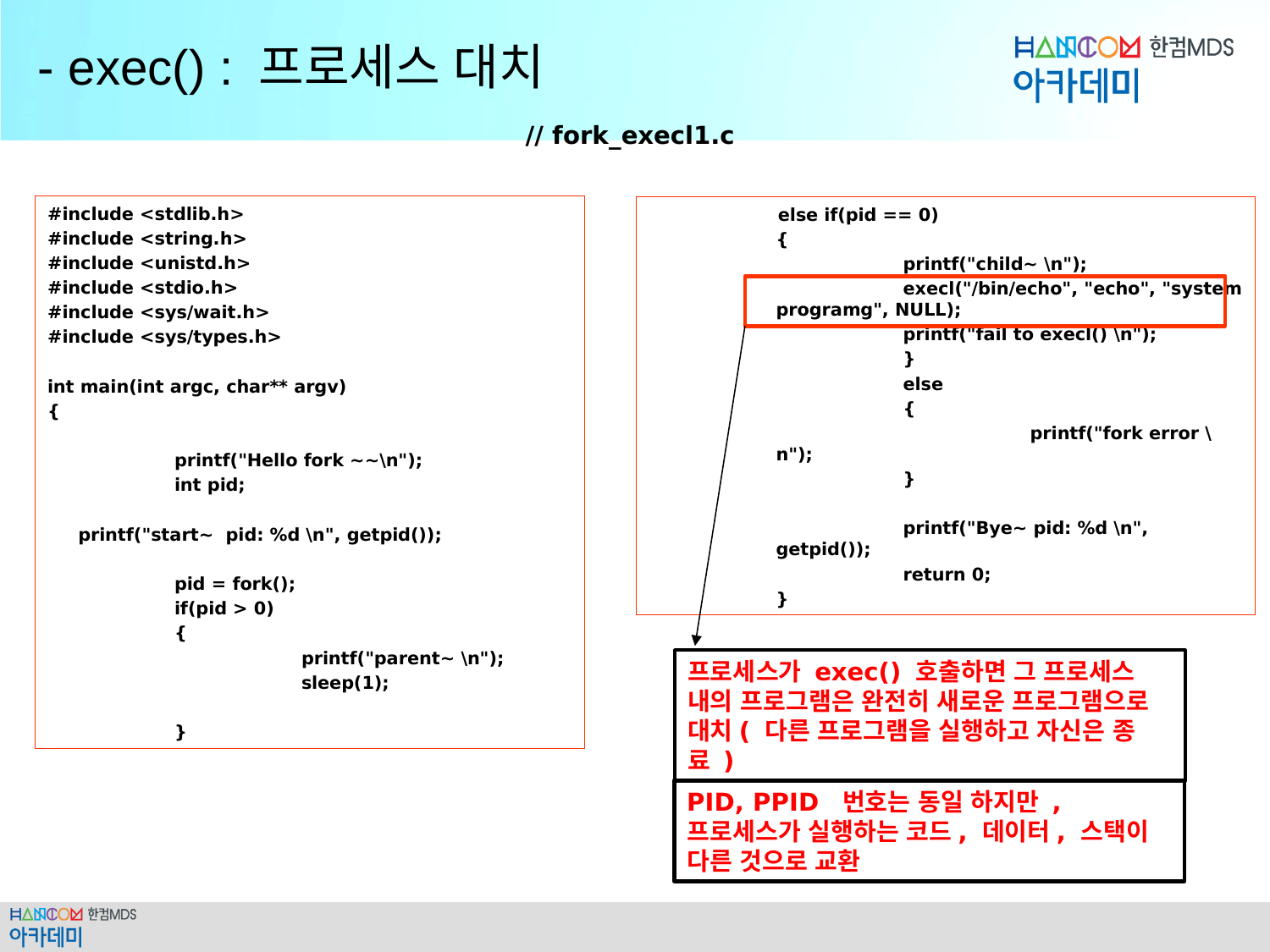

# - exec() : 프로세스 대치
// fork_execl1.c
#include <stdlib.h>
#include <string.h>
#include <unistd.h>
#include <stdio.h>
#include <sys/wait.h>
#include <sys/types.h>

int main(int argc, char** argv)
{

	printf("Hello fork ~~\n");
	int pid;

     printf("start~  pid: %d \n", getpid());

	pid = fork();
	if(pid > 0)
	{
		printf("parent~ \n");
		sleep(1);

	}
                     else if(pid == 0)
	{
     	printf("child~ \n");
     	execl("/bin/echo", "echo", "system programg", NULL);
     	printf("fail to execl() \n");
	}
	else
	{
		printf("fork error \n");
	}

	printf("Bye~ pid: %d \n", getpid());
	return 0;
}

프로세스가 exec() 호출하면 그 프로세스 내의 프로그램은 완전히 새로운 프로그램으로 대치( 다른 프로그램을 실행하고 자신은 종료 )
PID, PPID  번호는 동일 하지만 , 프로세스가 실행하는 코드, 데이터, 스택이 다른 것으로 교환